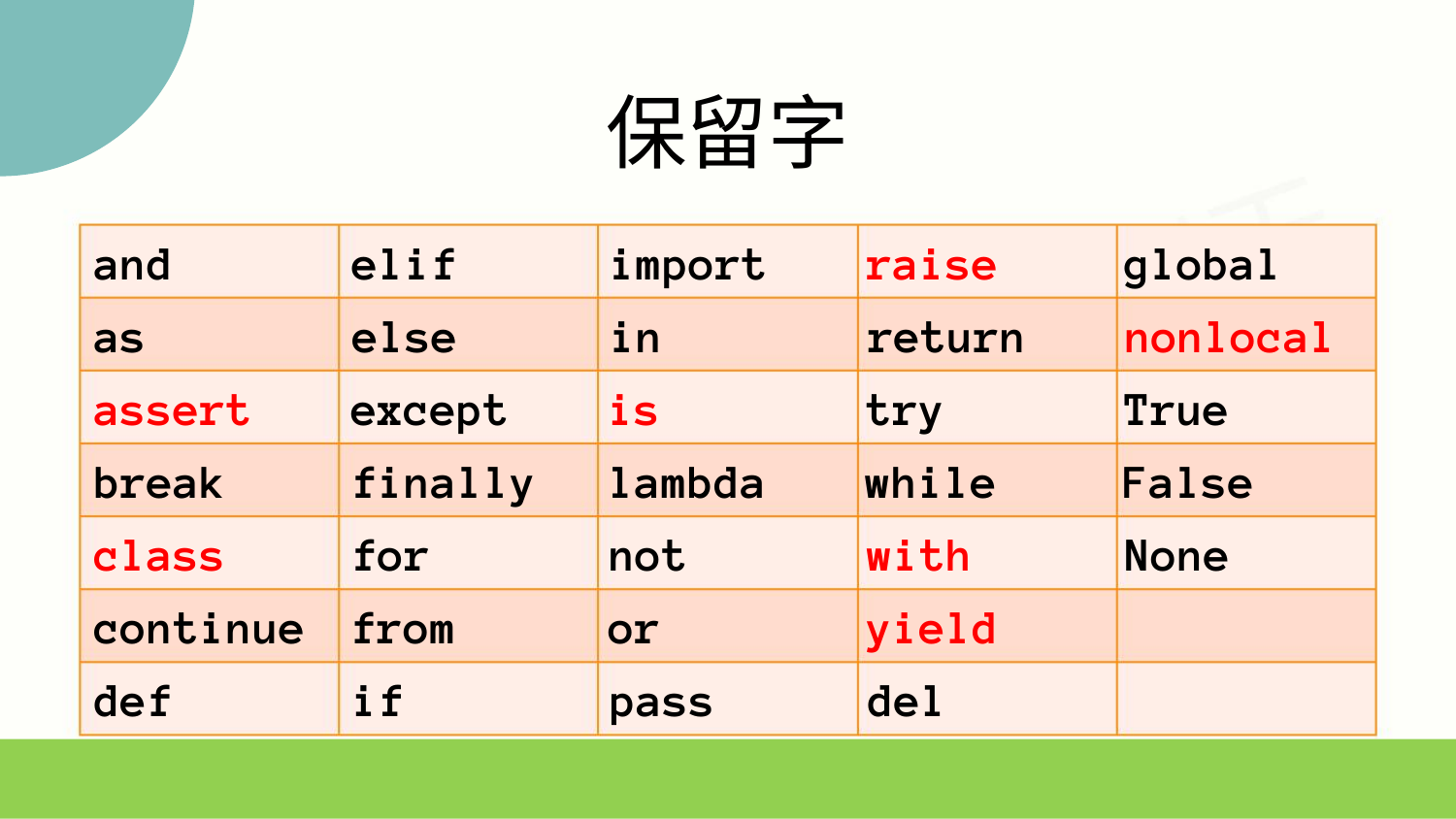

保留字
and elif import raise global
as else in return nonlocal
assert except is try True
break finally lambda while False
class for not with None
continue from or yield
def if pass del